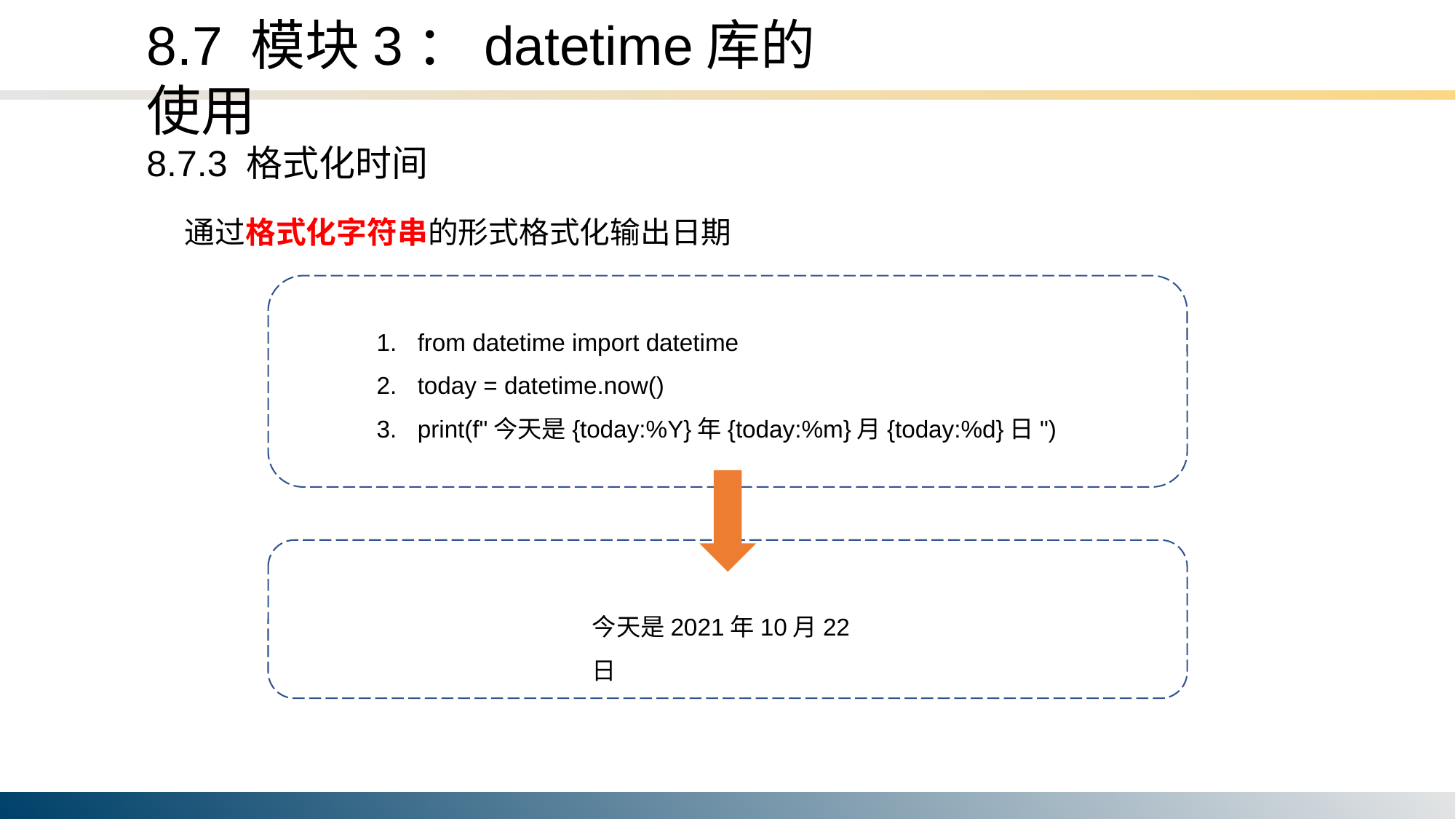

8.7 模块3：datetime库的使用
8.7.3 格式化时间
通过格式化字符串的形式格式化输出日期

from datetime import datetime
today = datetime.now()
print(f"今天是{today:%Y}年{today:%m}月{today:%d}日")

今天是2021年10月22日